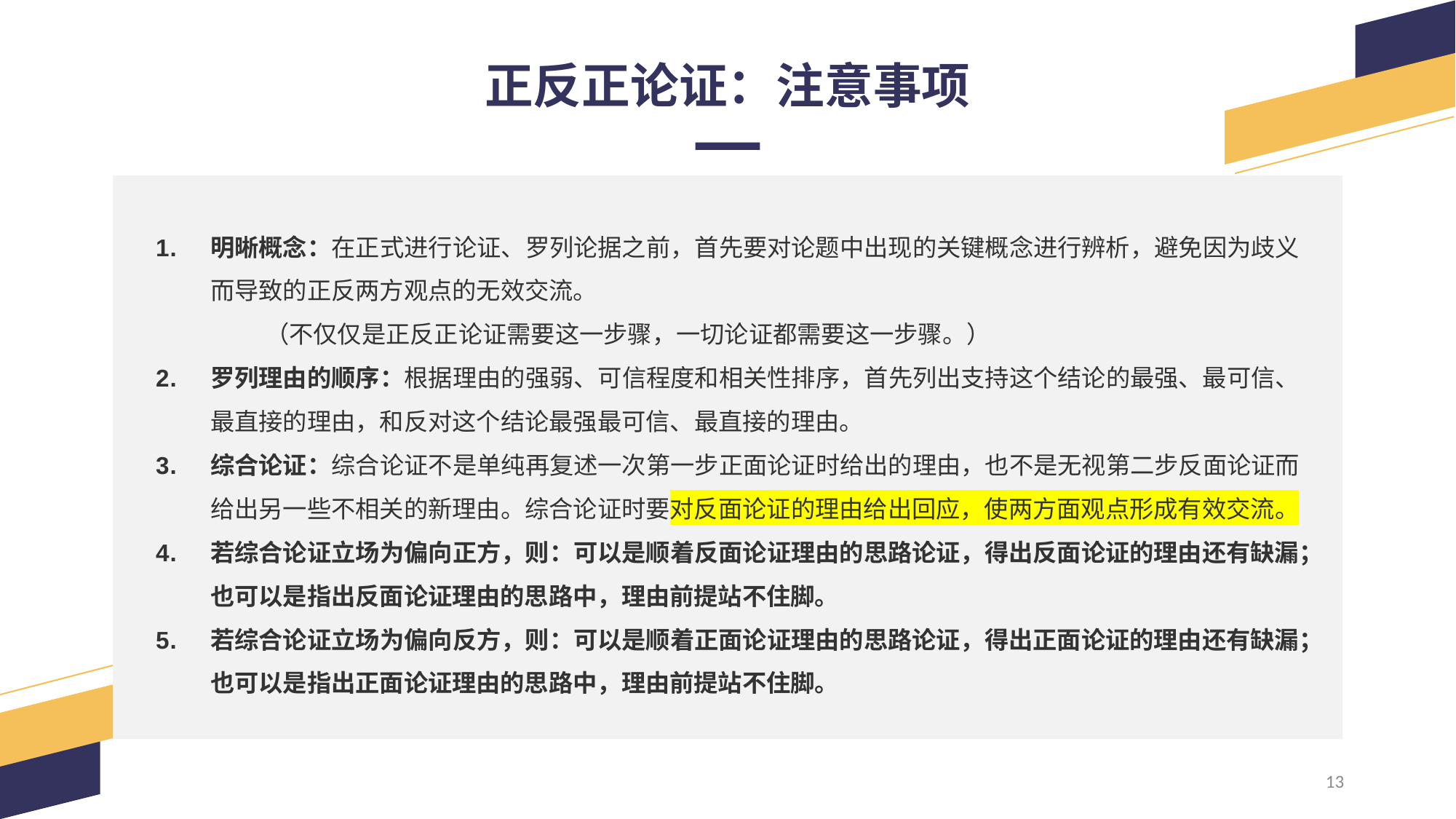

正反正论证：注意事项

明晰概念：在正式进行论证、罗列论据之前，首先要对论题中出现的关键概念进行辨析，避免因为歧义而导致的正反两方观点的无效交流。
（不仅仅是正反正论证需要这一步骤，一切论证都需要这一步骤。）
罗列理由的顺序：根据理由的强弱、可信程度和相关性排序，首先列出支持这个结论的最强、最可信、最直接的理由，和反对这个结论最强最可信、最直接的理由。
综合论证：综合论证不是单纯再复述一次第一步正面论证时给出的理由，也不是无视第二步反面论证而给出另一些不相关的新理由。综合论证时要对反面论证的理由给出回应，使两方面观点形成有效交流。
若综合论证立场为偏向正方，则：可以是顺着反面论证理由的思路论证，得出反面论证的理由还有缺漏；也可以是指出反面论证理由的思路中，理由前提站不住脚。
若综合论证立场为偏向反方，则：可以是顺着正面论证理由的思路论证，得出正面论证的理由还有缺漏；也可以是指出正面论证理由的思路中，理由前提站不住脚。

13